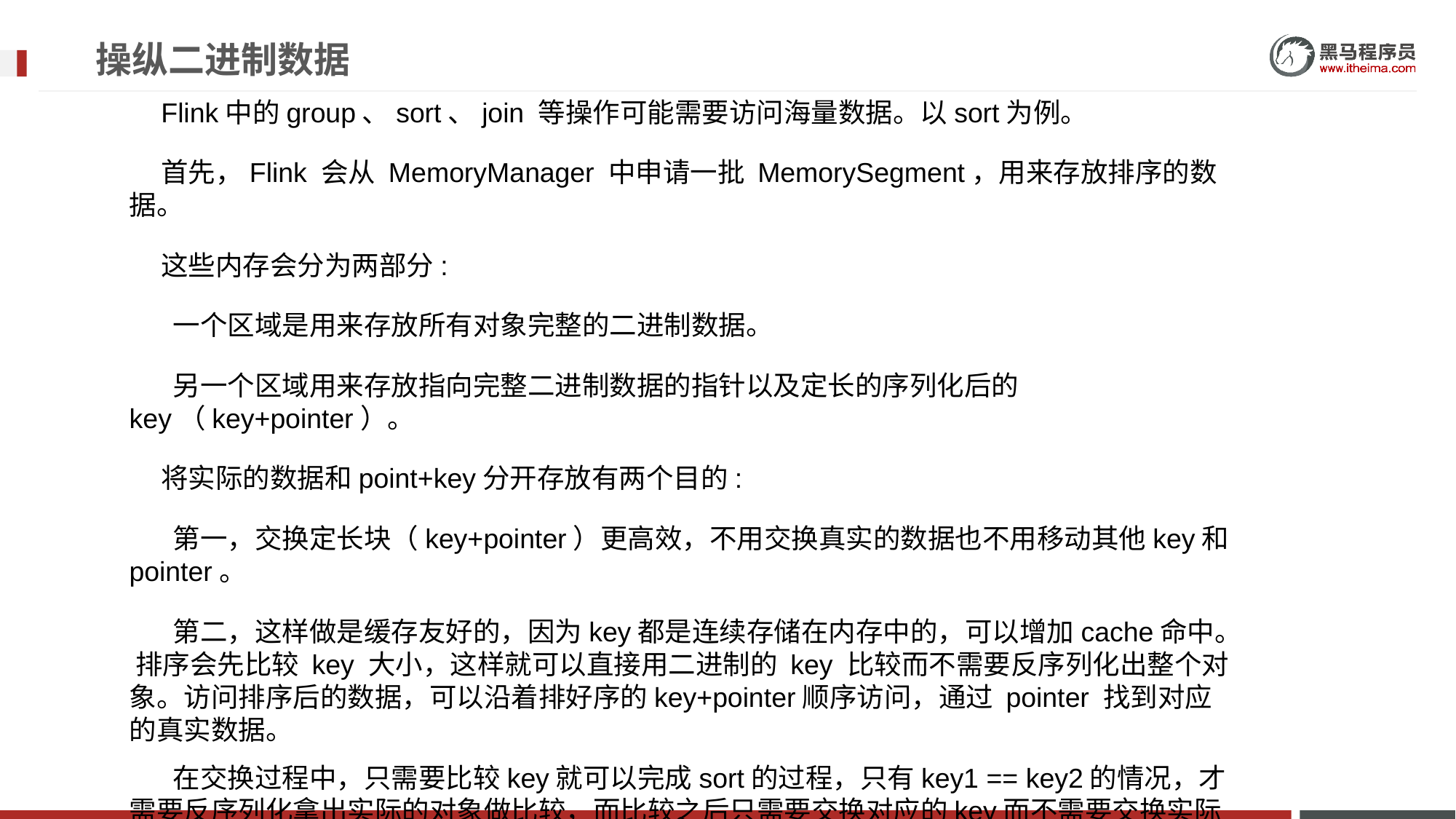

# 操纵二进制数据
Flink中的group、sort、join 等操作可能需要访问海量数据。以sort为例。
首先，Flink 会从 MemoryManager 中申请一批 MemorySegment，用来存放排序的数据。
这些内存会分为两部分:
一个区域是用来存放所有对象完整的二进制数据。
另一个区域用来存放指向完整二进制数据的指针以及定长的序列化后的key（key+pointer）。
将实际的数据和point+key分开存放有两个目的:
第一，交换定长块（key+pointer）更高效，不用交换真实的数据也不用移动其他key和pointer。
第二，这样做是缓存友好的，因为key都是连续存储在内存中的，可以增加cache命中。 排序会先比较 key 大小，这样就可以直接用二进制的 key 比较而不需要反序列化出整个对象。访问排序后的数据，可以沿着排好序的key+pointer顺序访问，通过 pointer 找到对应的真实数据。
在交换过程中，只需要比较key就可以完成sort的过程，只有key1 == key2的情况，才需要反序列化拿出实际的对象做比较，而比较之后只需要交换对应的key而不需要交换实际的对象